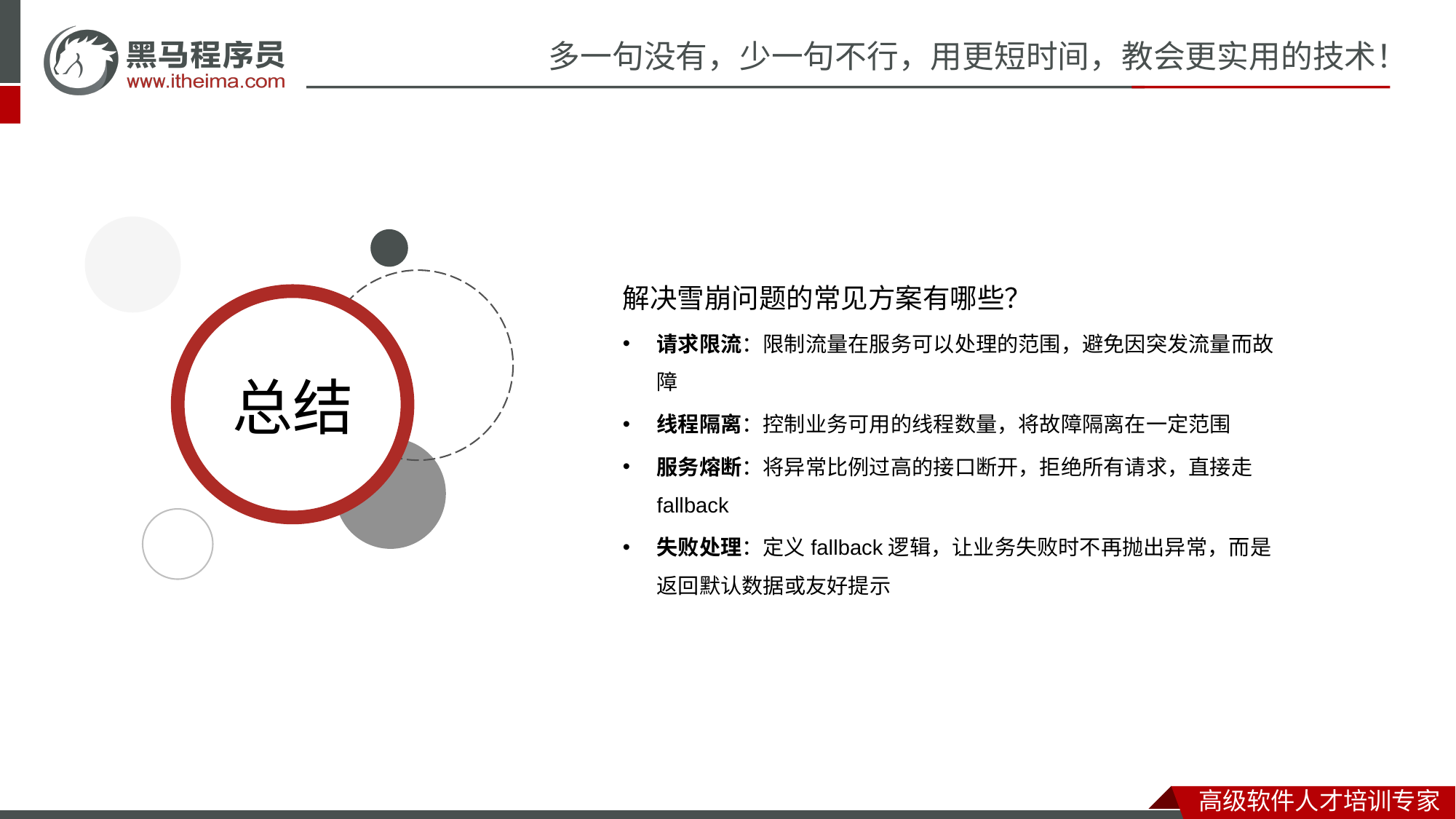

解决雪崩问题的常见方案有哪些？
请求限流：限制流量在服务可以处理的范围，避免因突发流量而故障
线程隔离：控制业务可用的线程数量，将故障隔离在一定范围
服务熔断：将异常比例过高的接口断开，拒绝所有请求，直接走fallback
失败处理：定义fallback逻辑，让业务失败时不再抛出异常，而是返回默认数据或友好提示